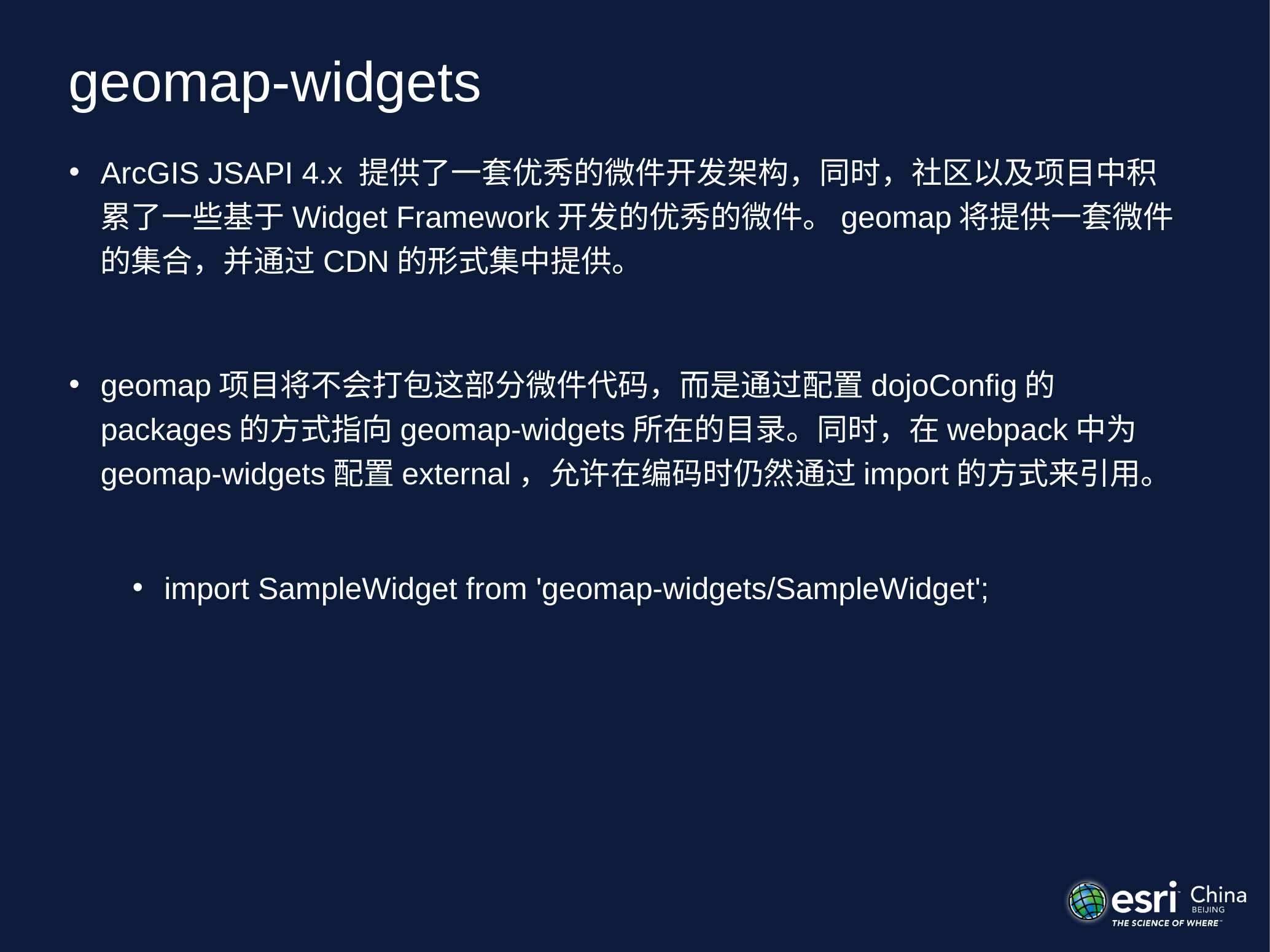

# geomap-widgets
ArcGIS JSAPI 4.x 提供了一套优秀的微件开发架构，同时，社区以及项目中积累了一些基于Widget Framework开发的优秀的微件。geomap将提供一套微件的集合，并通过CDN的形式集中提供。

geomap项目将不会打包这部分微件代码，而是通过配置dojoConfig的packages的方式指向geomap-widgets所在的目录。同时，在webpack中为geomap-widgets配置external，允许在编码时仍然通过import的方式来引用。

import SampleWidget from 'geomap-widgets/SampleWidget';